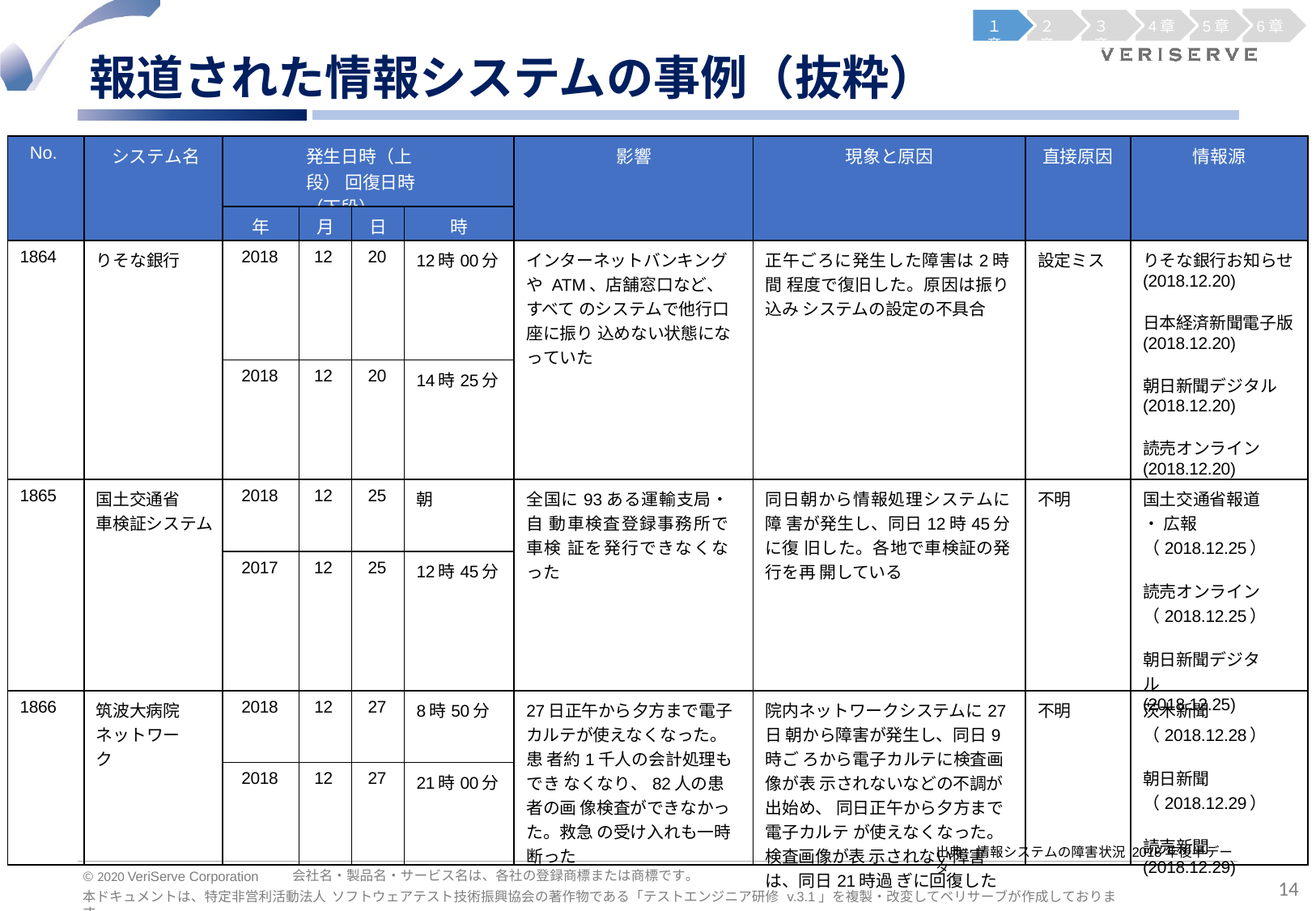

１章
２章
３章
4章
5章
6章
報道された情報システムの事例（抜粋）
| No. | システム名 | 発生日時（上段） 回復日時（下段） |  |  |  | 影響 | 現象と原因 | 直接原因 | 情報源 |
| --- | --- | --- | --- | --- | --- | --- | --- | --- | --- |
|  |  | 年 | 月 | 日 | 時 |  |  |  |  |
| 1864 | りそな銀行 | 2018 | 12 | 20 | 12時00分 | インターネットバンキングや ATM、店舗窓口など、すべて のシステムで他行口座に振り 込めない状態になっていた | 正午ごろに発生した障害は2時間 程度で復旧した。原因は振り込み システムの設定の不具合 | 設定ミス | りそな銀行お知らせ (2018.12.20) 日本経済新聞電子版 (2018.12.20) 朝日新聞デジタル (2018.12.20) 読売オンライン (2018.12.20) |
|  |  | 2018 | 12 | 20 | 14時25分 |  |  |  |  |
| 1865 | 国土交通省 車検証システム | 2018 | 12 | 25 | 朝 | 全国に93ある運輸支局・自 動車検査登録事務所で車検 証を発行できなくなった | 同日朝から情報処理システムに障 害が発生し、同日12時45分に復 旧した。各地で車検証の発行を再 開している | 不明 | 国土交通省報道・ 広報 （2018.12.25） 読売オンライン （2018.12.25） 朝日新聞デジタル (2018.12.25) |
|  |  | 2017 | 12 | 25 | 12時45分 |  |  |  |  |
| 1866 | 筑波大病院 ネットワーク | 2018 | 12 | 27 | 8時50分 | 27日正午から夕方まで電子 カルテが使えなくなった。患 者約1千人の会計処理もでき なくなり、82人の患者の画 像検査ができなかった。救急 の受け入れも一時断った | 院内ネットワークシステムに27日 朝から障害が発生し、同日9時ご ろから電子カルテに検査画像が表 示されないなどの不調が出始め、 同日正午から夕方まで電子カルテ が使えなくなった。検査画像が表 示されない障害は、同日21時過 ぎに回復した | 不明 | 茨木新聞 （2018.12.28） 朝日新聞 （2018.12.29） 読売新聞 (2018.12.29) |
|  |  | 2018 | 12 | 27 | 21時00分 |  |  |  |  |
出典：情報システムの障害状況 2018年後半データ
会社名・製品名・サービス名は、各社の登録商標または商標です。
© 2020 VeriServe Corporation
14
本ドキュメントは、特定非営利活動法人 ソフトウェアテスト技術振興協会の著作物である「テストエンジニア研修 v.3.1」を複製・改変してベリサーブが作成しております。